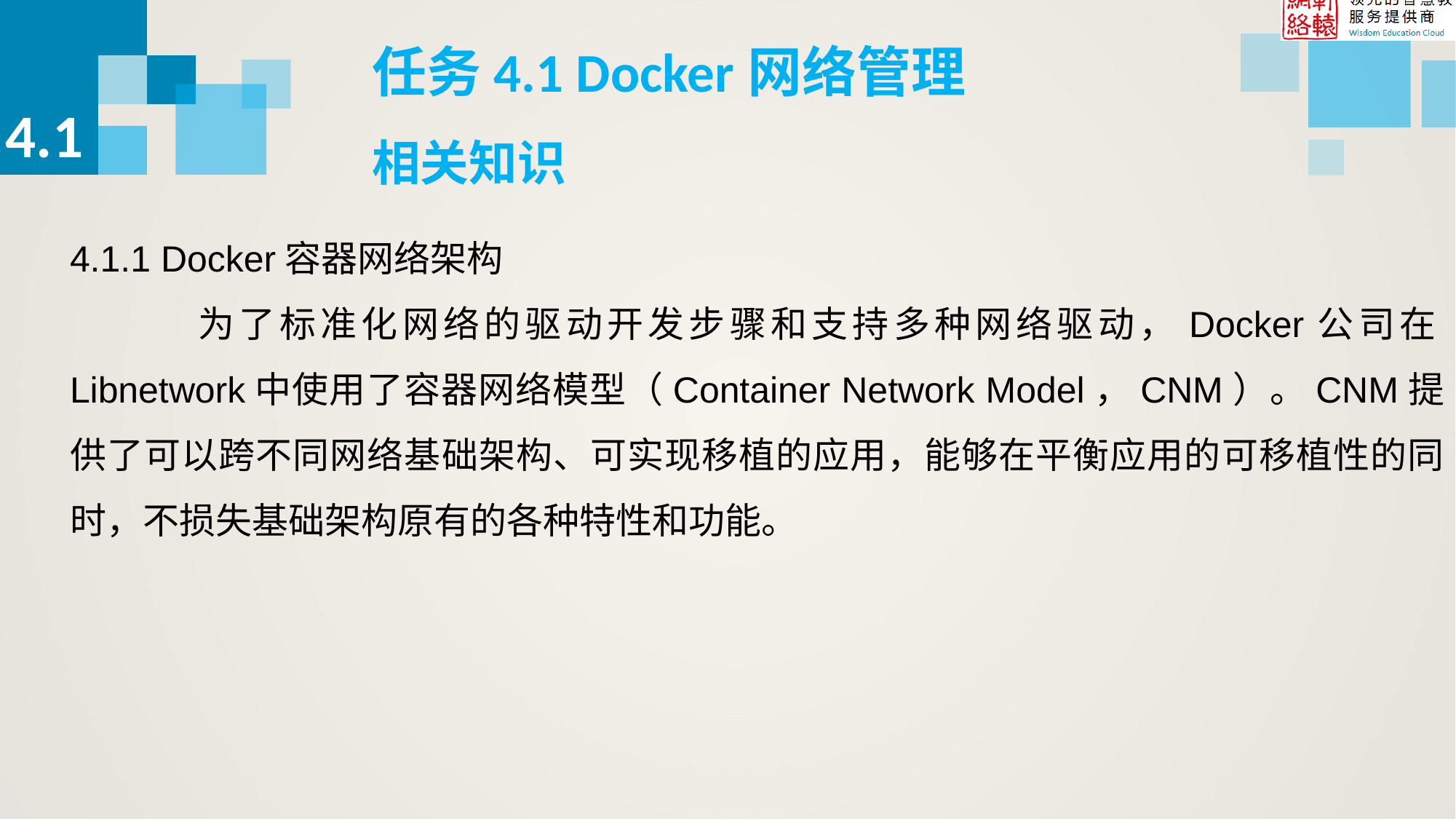

任务4.1 Docker网络管理
4.1
相关知识
4.1.1 Docker容器网络架构
         为了标准化网络的驱动开发步骤和支持多种网络驱动，Docker公司在Libnetwork中使用了容器网络模型（Container Network Model，CNM）。CNM提供了可以跨不同网络基础架构、可实现移植的应用，能够在平衡应用的可移植性的同时，不损失基础架构原有的各种特性和功能。